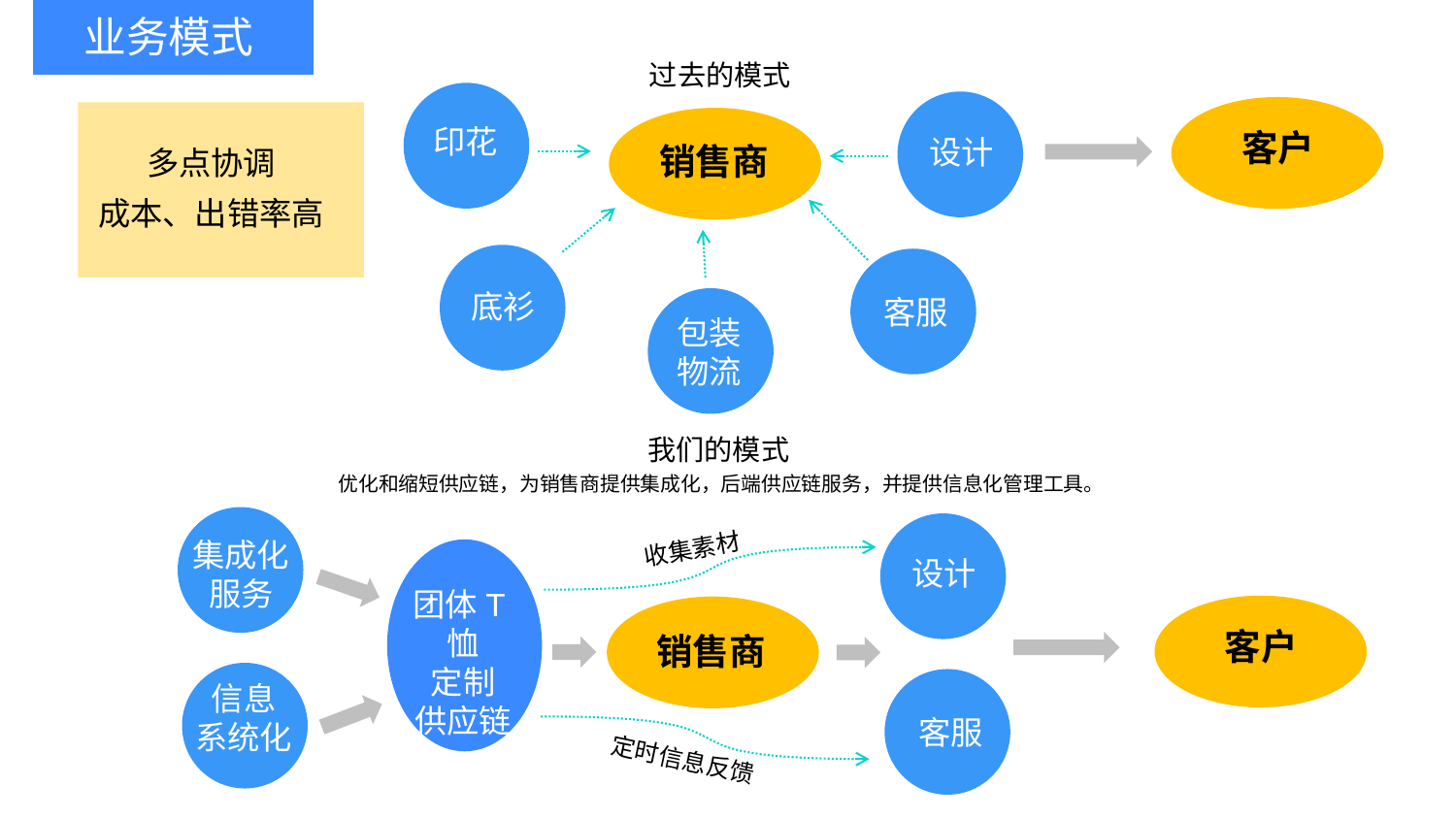

业务模式
过去的模式

印花
客户
多点协调
成本、出错率高
设计
销售商

底衫
客服

包装
物流
我们的模式
优化和缩短供应链，为销售商提供集成化，后端供应链服务，并提供信息化管理工具。

收集素材
集成化
服务

设计

团体T恤
定制
供应链

客户
销售商

信息
系统化

客服
定时信息反馈